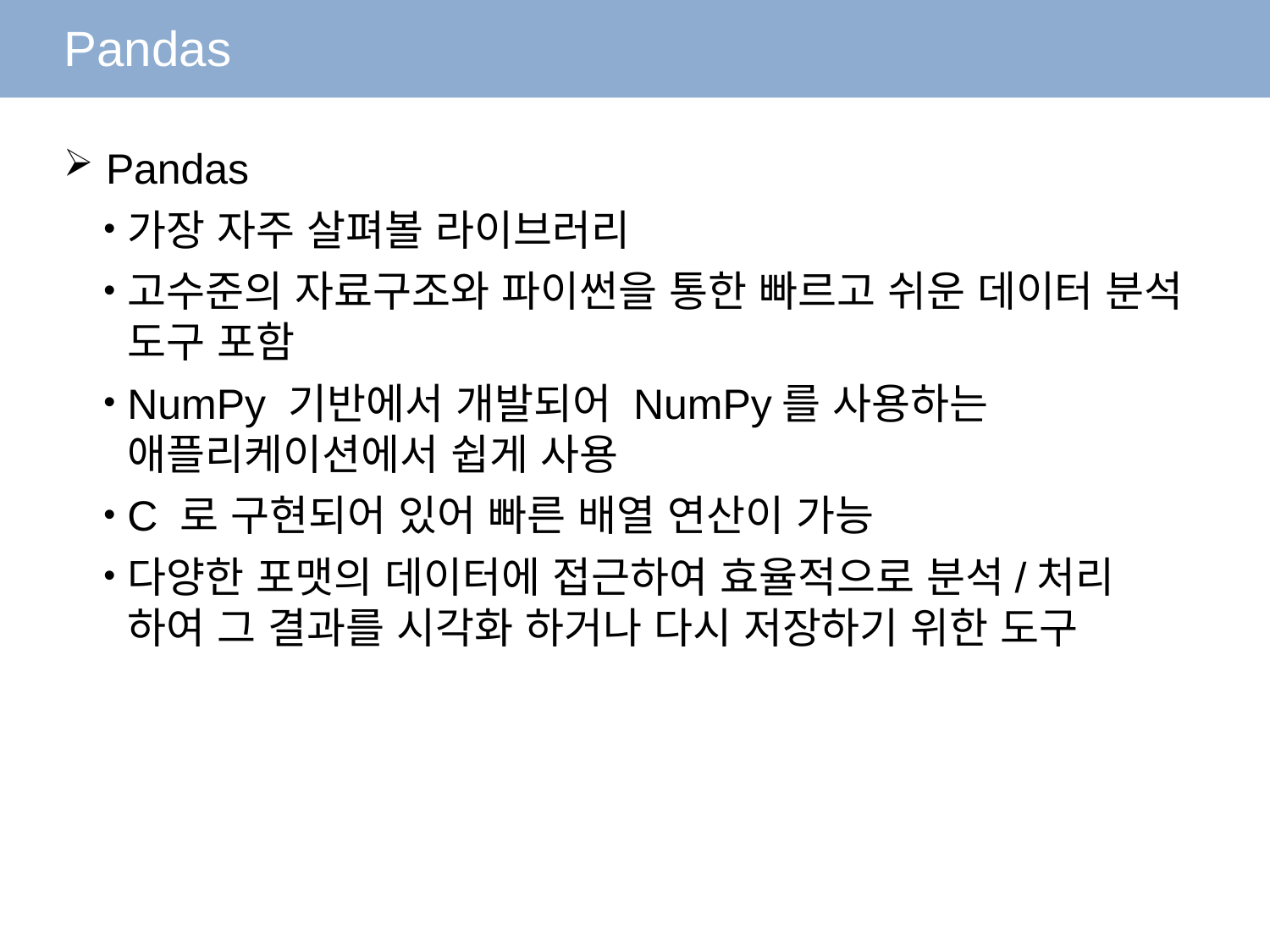

# Pandas
 Pandas
가장 자주 살펴볼 라이브러리
고수준의 자료구조와 파이썬을 통한 빠르고 쉬운 데이터 분석 도구 포함
NumPy 기반에서 개발되어 NumPy를 사용하는 애플리케이션에서 쉽게 사용
C 로 구현되어 있어 빠른 배열 연산이 가능
다양한 포맷의 데이터에 접근하여 효율적으로 분석/처리 하여 그 결과를 시각화 하거나 다시 저장하기 위한 도구